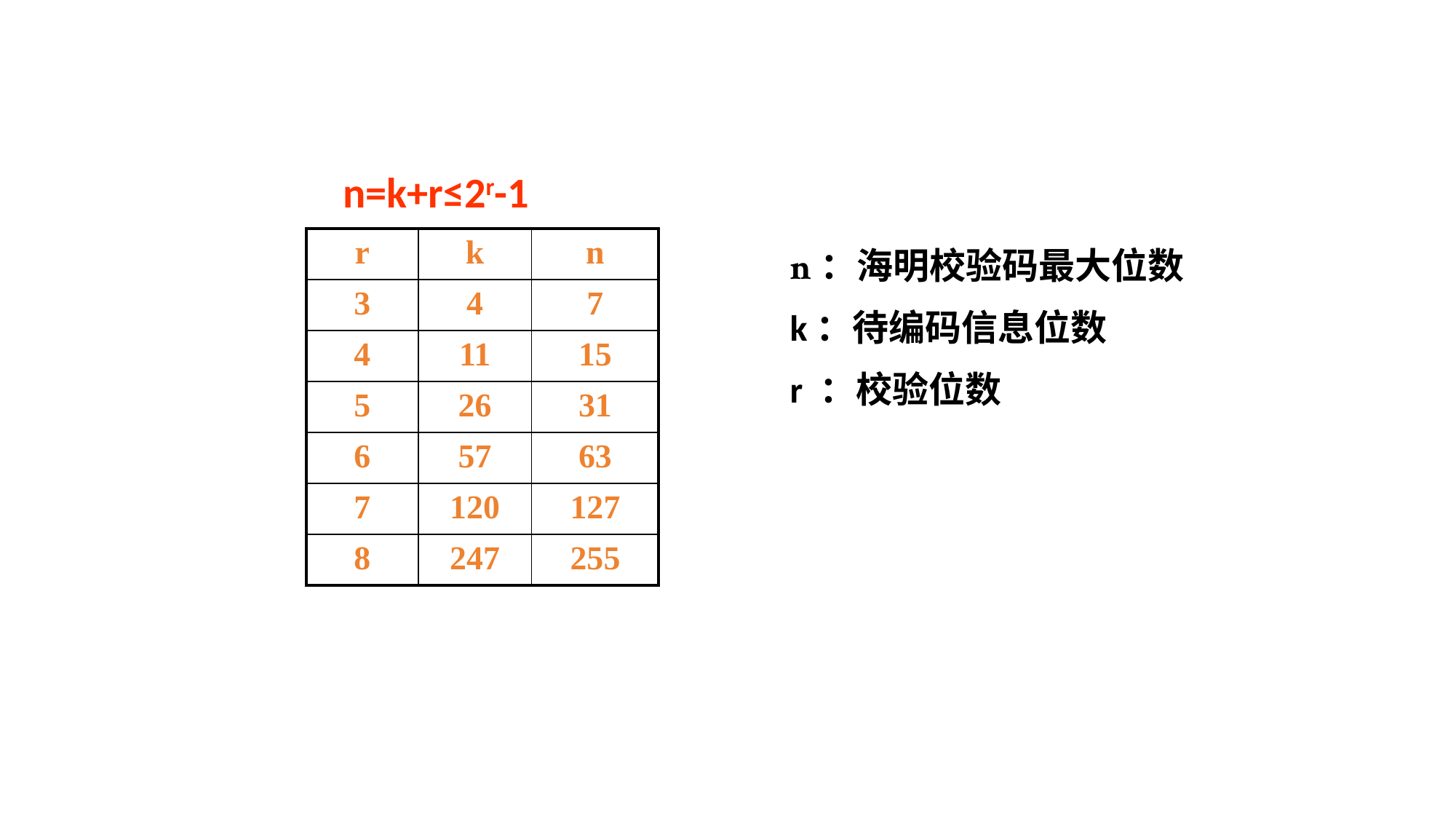

n=k+r≤2r-1
| r | k | n |
| --- | --- | --- |
| 3 | 4 | 7 |
| 4 | 11 | 15 |
| 5 | 26 | 31 |
| 6 | 57 | 63 |
| 7 | 120 | 127 |
| 8 | 247 | 255 |
n：海明校验码最大位数
k：待编码信息位数
r ：校验位数